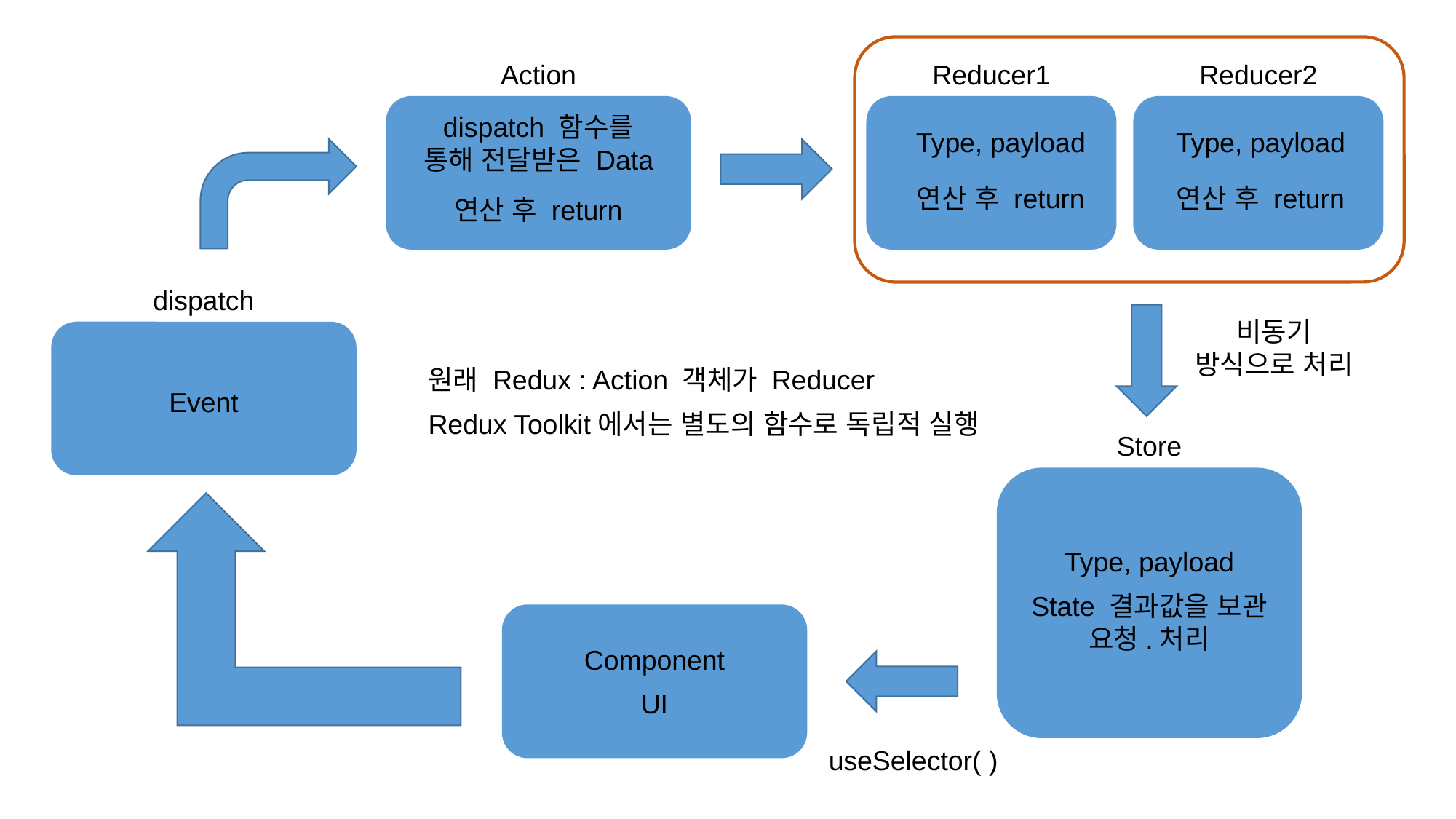

Action
Reducer1
Reducer2

dispatch 함수를
통해 전달받은 Data
Type, payload
Type, payload

연산 후 return
연산 후 return
연산 후 return
dispatch
비동기
방식으로 처리

원래 Redux : Action 객체가 Reducer
Event
Redux Toolkit에서는 별도의 함수로 독립적 실행
Store

Type, payload
State 결과값을 보관
요청.처리

Component
UI

useSelector( )